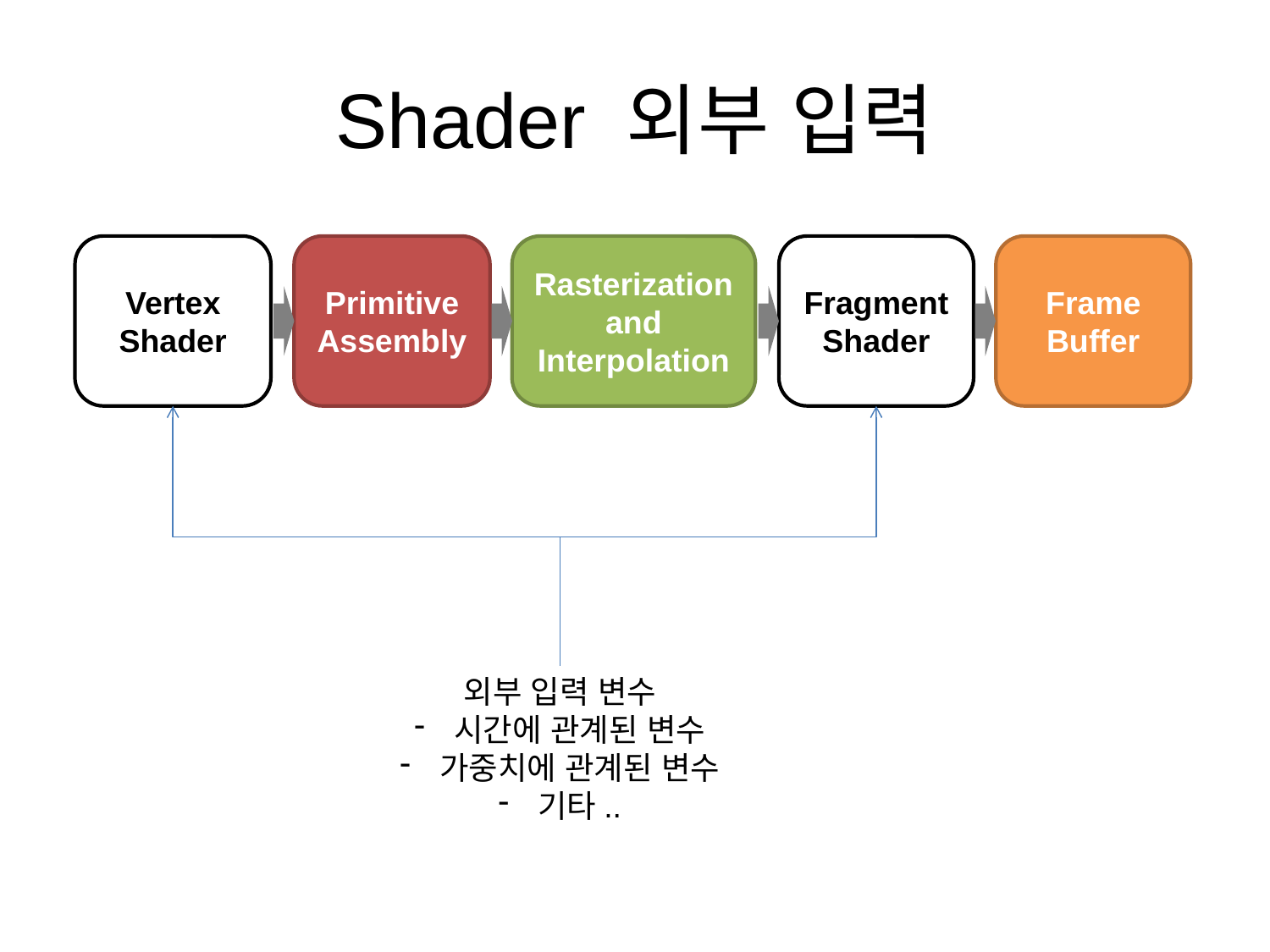

# Shader 외부 입력
Vertex Shader
Primitive Assembly
Rasterization and Interpolation
Fragment Shader
Frame Buffer

외부 입력 변수
시간에 관계된 변수
가중치에 관계된 변수
기타..